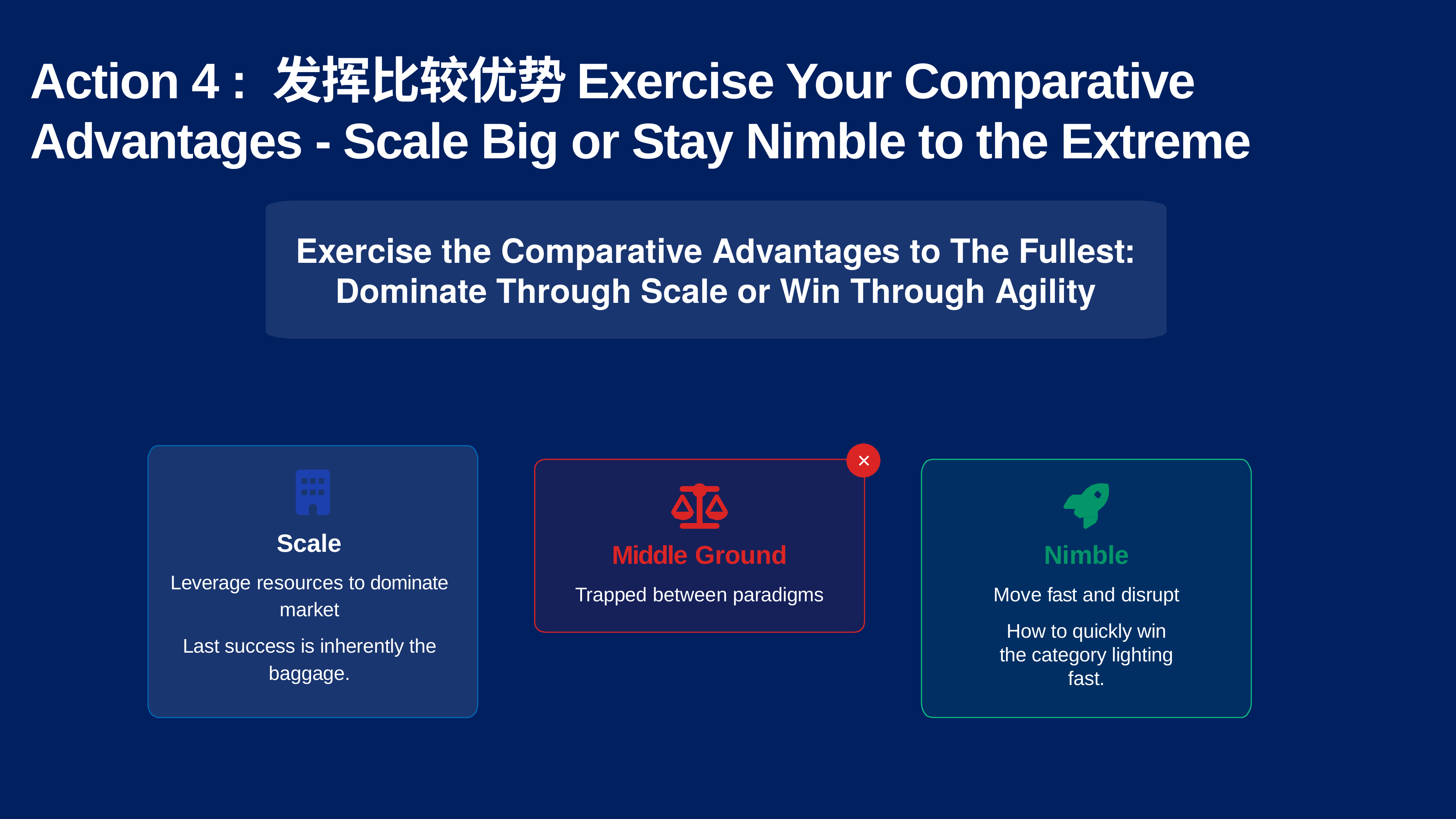

# Action 4 : 发挥比较优势 Exercise Your Comparative Advantages - Scale Big or Stay Nimble to the Extreme
Exercise the Comparative Advantages to The Fullest: Dominate Through Scale or Win Through Agility

✕

Scale
Leverage resources to dominate market
Last success is inherently the baggage.
Middle Ground
Trapped between paradigms
Nimble
Move fast and disrupt
How to quickly win the category lighting fast.